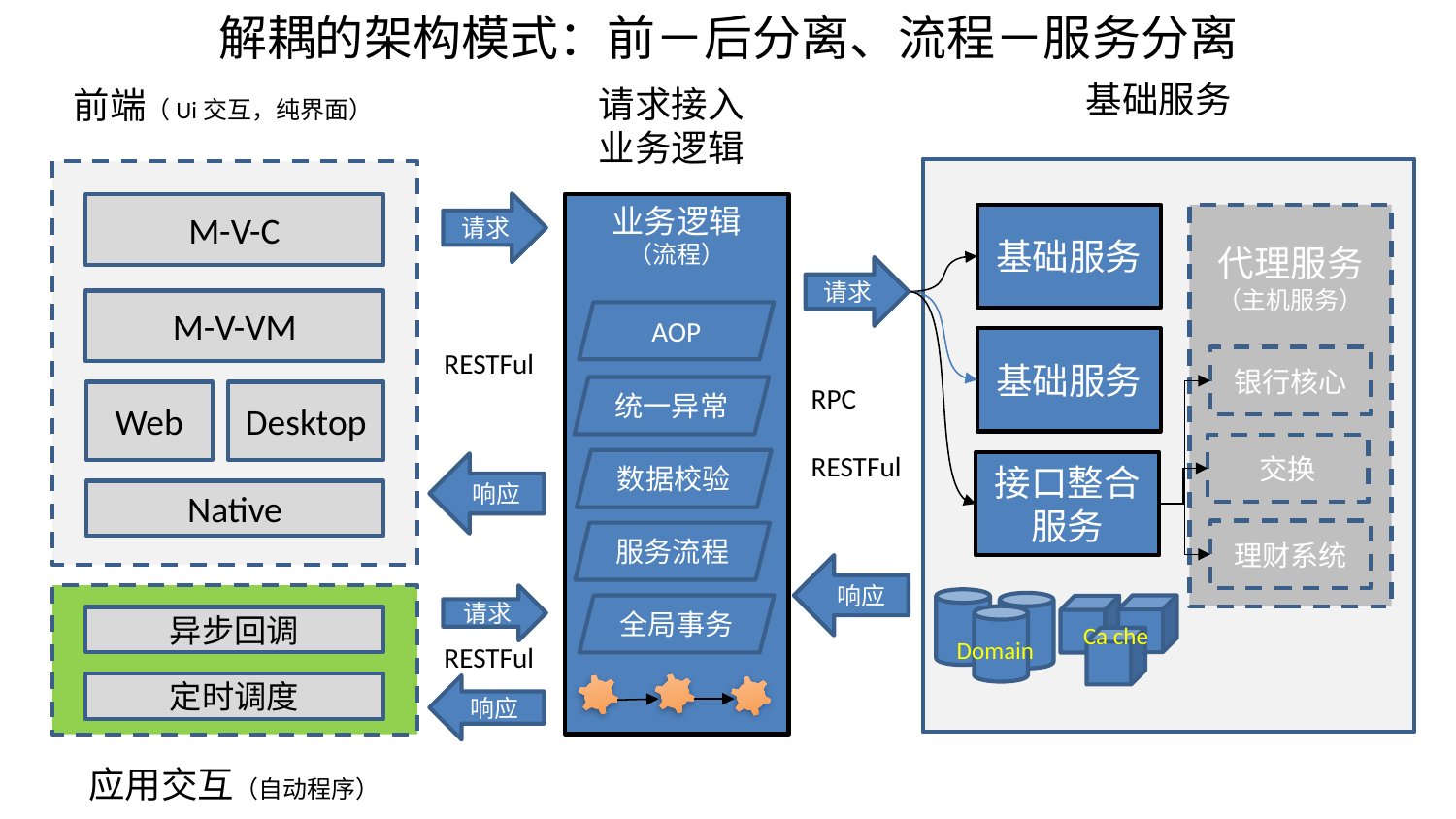

解耦的架构模式：前－后分离、流程－服务分离
基础服务
请求接入
业务逻辑
前端（Ui交互，纯界面）

请求
业务逻辑
（流程）
M-V-C
基础服务

代理服务
（主机服务）

请求
M-V-VM
AOP
基础服务
RESTFul
银行核心
RPC

RESTFul
统一异常
Web
Desktop
交换
数据校验
接口整合服务
响应
Native
理财系统
服务流程
响应

请求

全局事务

异步回调
Ca che

Domain
RESTFul
定时调度

响应
应用交互（自动程序）